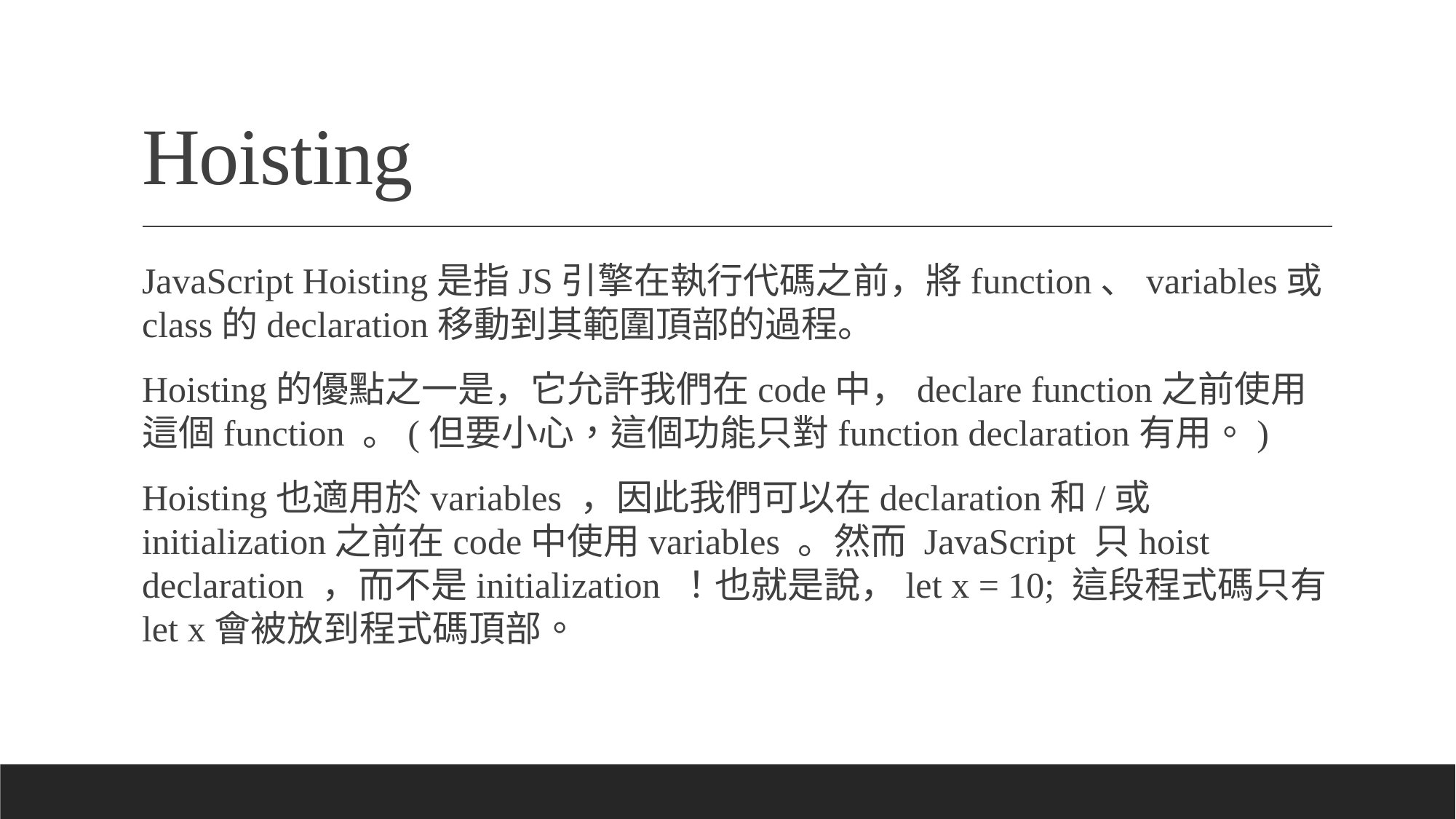

# Hoisting
JavaScript Hoisting是指JS引擎在執行代碼之前，將function、variables或class的declaration移動到其範圍頂部的過程。
Hoisting的優點之一是，它允許我們在code中，declare function之前使用這個function 。(但要小心，這個功能只對function declaration有用。)
Hoisting也適用於variables ，因此我們可以在declaration和/或initialization之前在code中使用variables 。然而 JavaScript 只hoist declaration ，而不是initialization ！也就是說，let x = 10; 這段程式碼只有let x會被放到程式碼頂部。